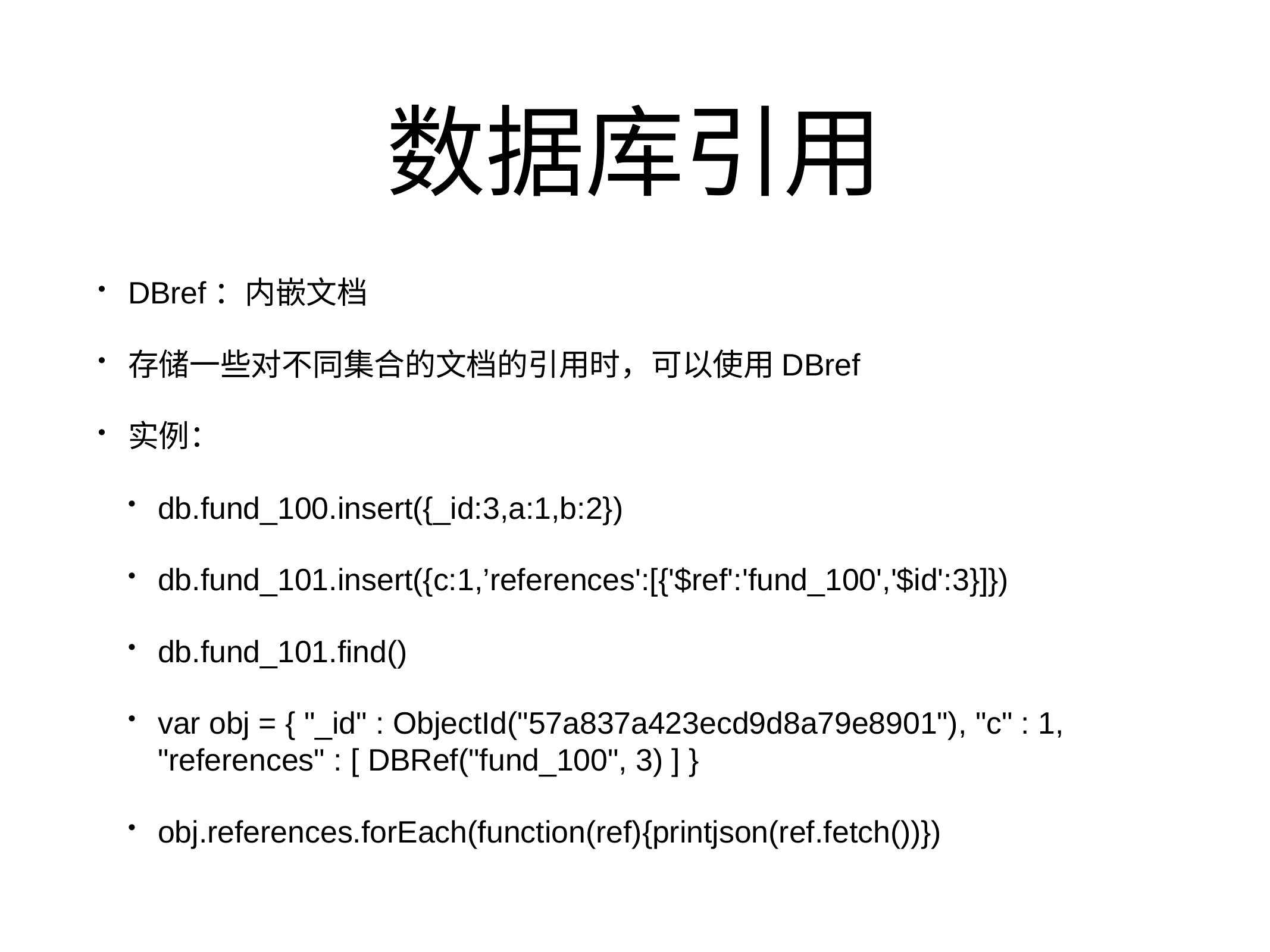

# 数据库引用
DBref：内嵌文档
存储一些对不同集合的文档的引用时，可以使用DBref
实例：
db.fund_100.insert({_id:3,a:1,b:2})
db.fund_101.insert({c:1,’references':[{'$ref':'fund_100','$id':3}]})
db.fund_101.find()
var obj = { "_id" : ObjectId("57a837a423ecd9d8a79e8901"), "c" : 1, "references" : [ DBRef("fund_100", 3) ] }
obj.references.forEach(function(ref){printjson(ref.fetch())})